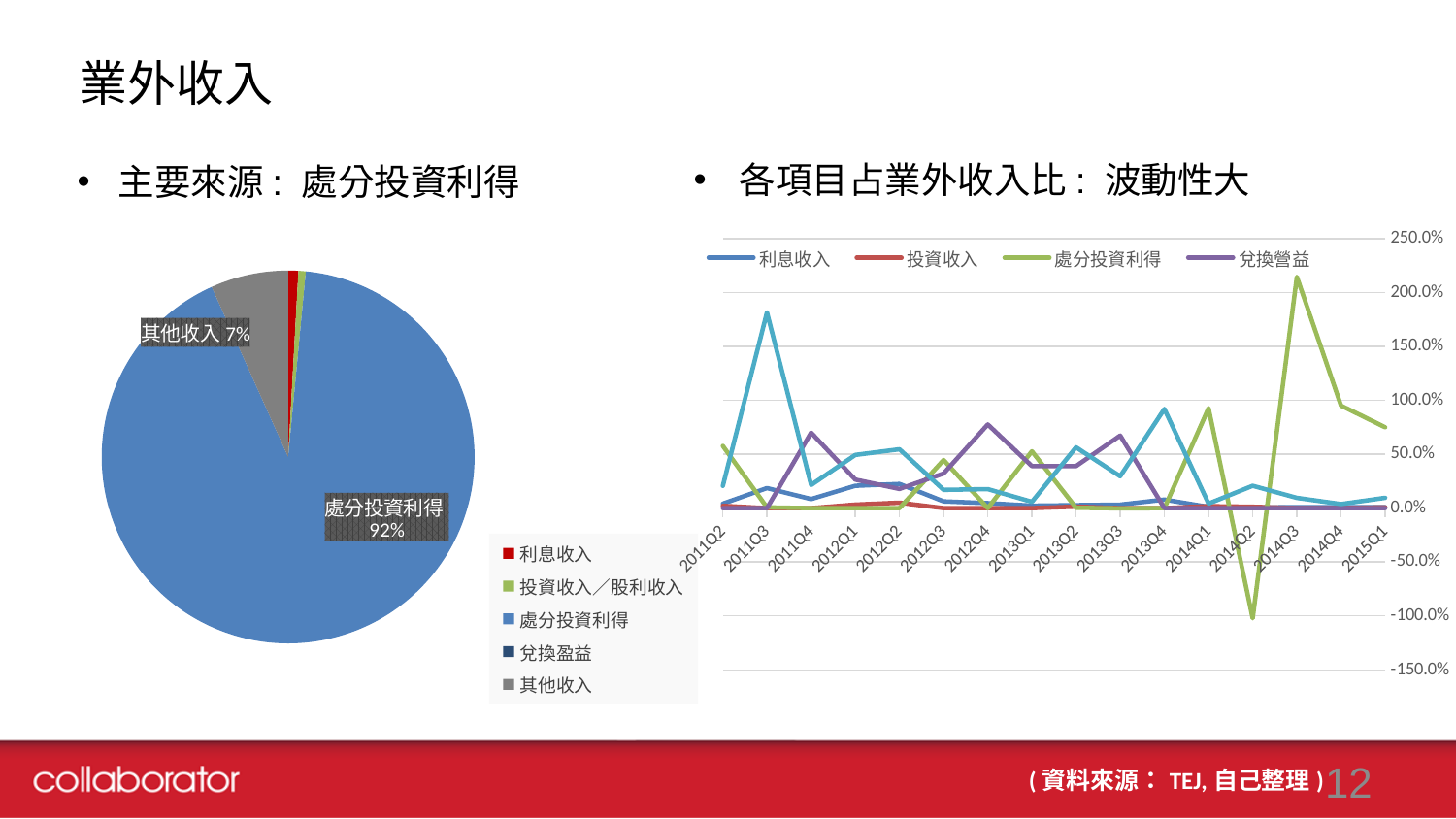

# 業外收入
各項目占業外收入比: 波動性大
主要來源: 處分投資利得

### Chart

| Category | 利息收入 | 投資收入 | 處分投資利得 | 兌換營益 | 其他收入 |
|---|---|---|---|---|---|
| 2015Q1 | 0.0092479686800521 | 0.007848880421062632 | 0.7510494347333252 | 0.0 | 0.095873826812198 |
| 2014Q4 | 0.009933429811866864 | 0.0 | 0.952104196816208 | 0.0 | 0.03796237337192479 |
| 2014Q3 | 0.008048527337025092 | 8.079602732148774e-05 | 2.1465639935611778 | 0.0 | 0.09526473129105834 |
| 2014Q2 | 0.0076440733902402 | 0.012986897148412802 | -1.0223167696877262 | 0.0 | 0.20780819351903904 |
| 2014Q1 | 0.011365844181076402 | 0.018327828508516296 | 0.9278463182436371 | 0.0 | 0.042460009066770305 |
| 2013Q4 | 0.0796276013143483 | 0.0 | 0.0 | 0.0 | 0.9203723986856519 |
| 2013Q3 | 0.032443977353629194 | 0.0 | -0.0020680069159575605 | 0.6736956300640774 | 0.2959283994982541 |
| 2013Q2 | 0.027848017034868208 | 0.0140071865850413 | 0.00322730902315677 | 0.3901051370774551 | 0.5648123502794781 |
| 2013Q1 | 0.022925325110604612 | 0.0 | 0.5283416007507711 | 0.3899182196004831 | 0.05881485453814192 |
| 2012Q4 | 0.04644250417982541 | 0.0 | 0.0 | 0.7768592482506661 | 0.17669824756950903 |
| 2012Q3 | 0.06277018343264401 | 0.0 | 0.44631382170814404 | 0.3211531720995441 | 0.169762822759668 |
| 2012Q2 | 0.224452554744526 | 0.05066552168312581 | 0.0 | 0.178080721339631 | 0.5468012022327181 |
| 2012Q1 | 0.20773139384278205 | 0.033177244196473 | 0.0 | 0.265119059479924 | 0.4939723024808211 |
| 2011Q4 | 0.0843672456575682 | 0.0 | 0.0 | 0.7008334923967681 | 0.21479926194566404 |
| 2011Q3 | 0.186323529411765 | 0.0 | 0.007205882352941179 | 0.0 | 1.816470588235294 |
| 2011Q2 | 0.04166666666666671 | 0.021444444444444405 | 0.5776444444444452 | 0.0 | 0.2066 |

### Chart

| Category |  |
|---|---|
| 利息收入 | 0.008990978574445968 |
| 投資收入／股利收入 | 0.00653384658786712 |
| 處分投資利得 | 0.9399752575299232 |
| 兌換盈益 | 0.0 |
| 其他收入 | 0.06886237017891432 |
(資料來源：TEJ,自己整理)
12